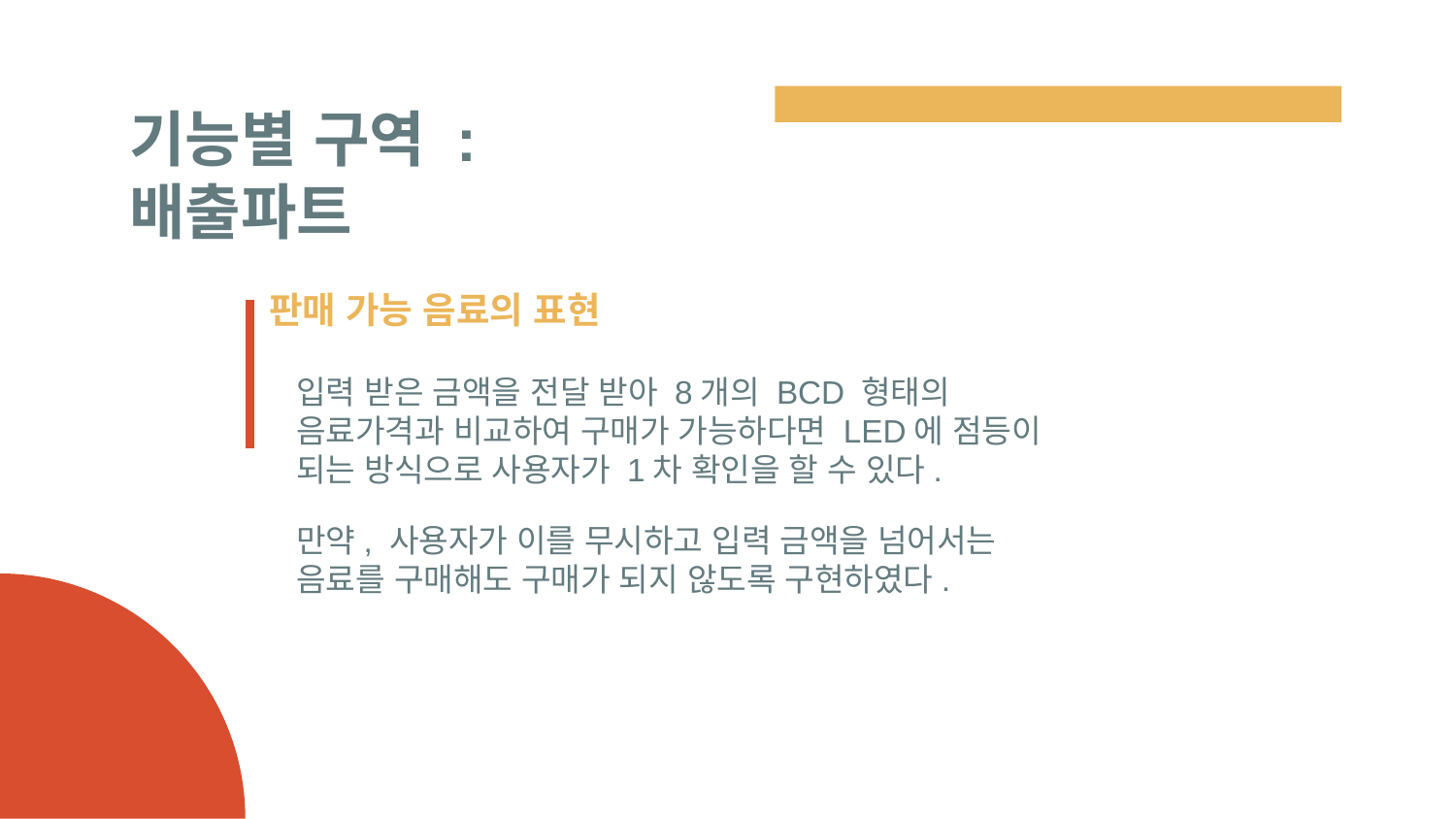

# 기능별 구역 : 배출파트
판매 가능 음료의 표현

입력 받은 금액을 전달 받아 8개의 BCD 형태의 음료가격과 비교하여 구매가 가능하다면 LED에 점등이 되는 방식으로 사용자가 1차 확인을 할 수 있다.
만약, 사용자가 이를 무시하고 입력 금액을 넘어서는 음료를 구매해도 구매가 되지 않도록 구현하였다.